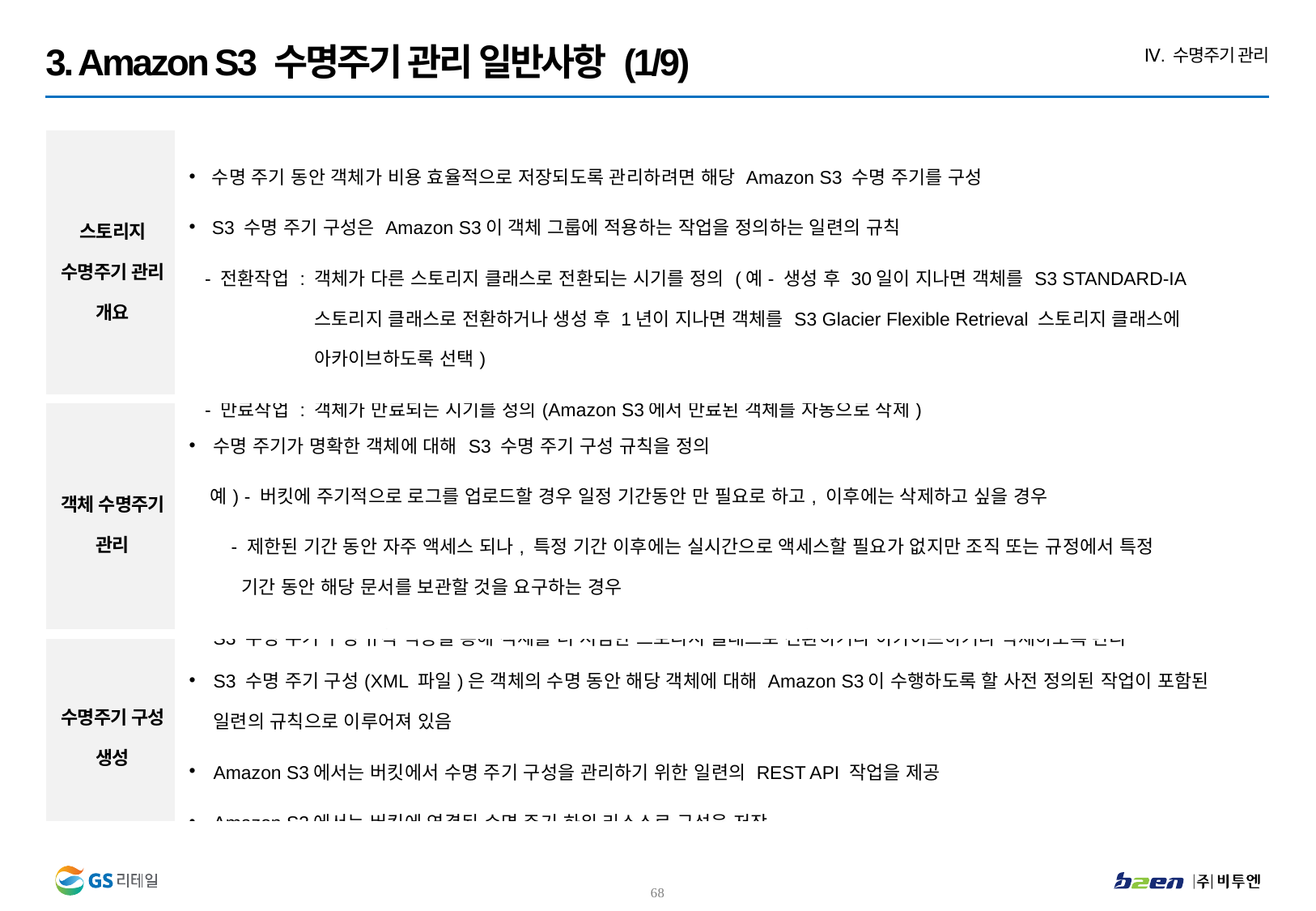

3. Amazon S3 수명주기 관리 일반사항 (1/9)
Ⅳ. 수명주기 관리
| 스토리지 수명주기 관리 개요 | 수명 주기 동안 객체가 비용 효율적으로 저장되도록 관리하려면 해당 Amazon S3 수명 주기를 구성 S3 수명 주기 구성은 Amazon S3이 객체 그룹에 적용하는 작업을 정의하는 일련의 규칙 - 전환작업 : 객체가 다른 스토리지 클래스로 전환되는 시기를 정의 (예- 생성 후 30일이 지나면 객체를 S3 STANDARD-IA 스토리지 클래스로 전환하거나 생성 후 1년이 지나면 객체를 S3 Glacier Flexible Retrieval 스토리지 클래스에 아카이브하도록 선택) - 만료작업 : 객체가 만료되는 시기를 정의(Amazon S3에서 만료된 객체를 자동으로 삭제) |
| --- | --- |
| 객체 수명주기 관리 | 수명 주기가 명확한 객체에 대해 S3 수명 주기 구성 규칙을 정의 예) - 버킷에 주기적으로 로그를 업로드할 경우 일정 기간동안 만 필요로 하고, 이후에는 삭제하고 싶을 경우 - 제한된 기간 동안 자주 액세스 되나, 특정 기간 이후에는 실시간으로 액세스할 필요가 없지만 조직 또는 규정에서 특정 기간 동안 해당 문서를 보관할 것을 요구하는 경우 S3 수명 주기 구성 규칙 적용을 통해 객체를 더 저렴한 스토리지 클래스로 전환하거나 아카이브하거나 삭제하도록 관리 |
| 수명주기 구성 생성 | S3 수명 주기 구성(XML 파일)은 객체의 수명 동안 해당 객체에 대해 Amazon S3이 수행하도록 할 사전 정의된 작업이 포함된 일련의 규칙으로 이루어져 있음 Amazon S3에서는 버킷에서 수명 주기 구성을 관리하기 위한 일련의 REST API 작업을 제공 Amazon S3에서는 버킷에 연결된 수명 주기 하위 리소스로 구성을 저장 |
68